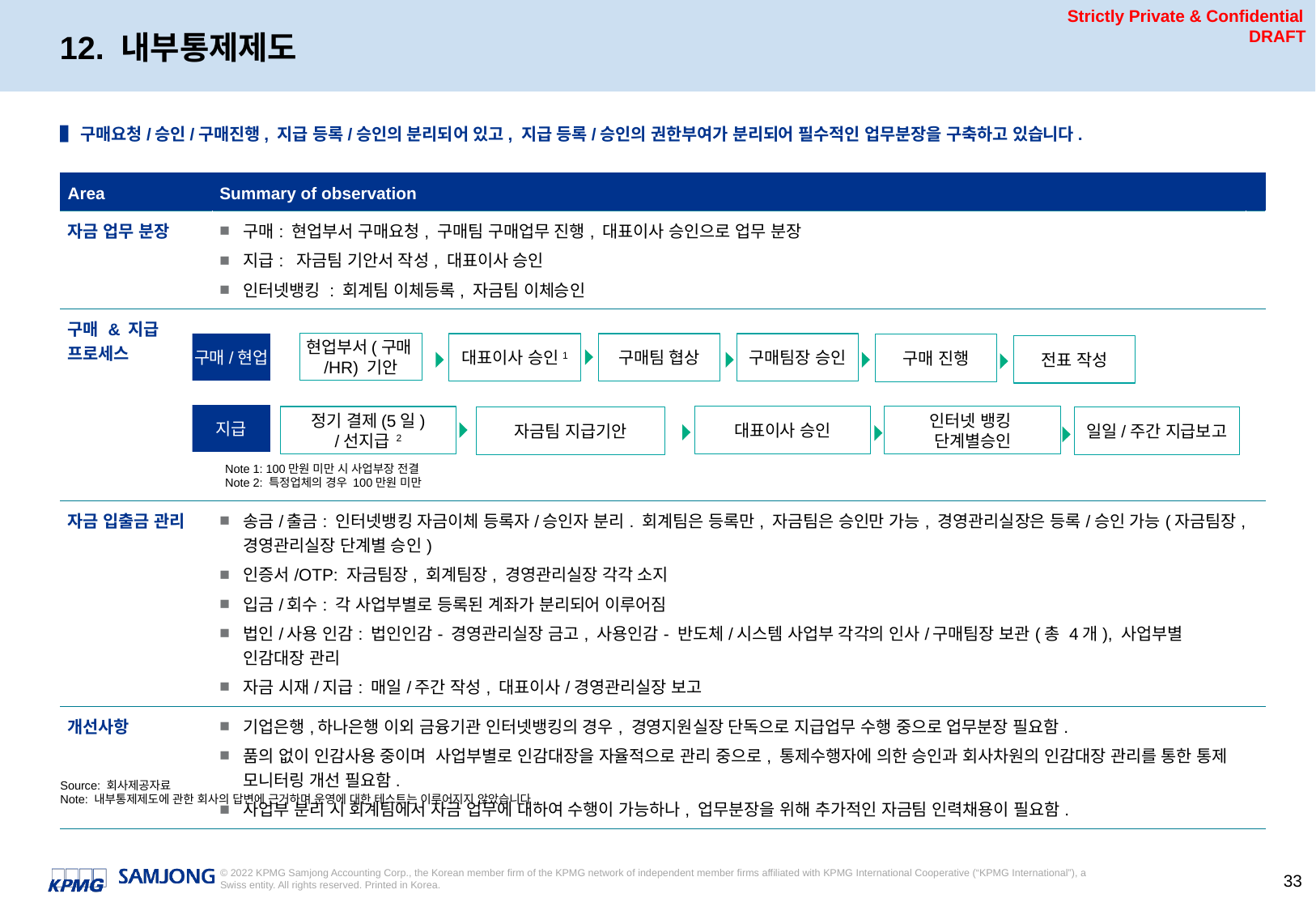

# 12. 내부통제제도
▌구매요청/승인/구매진행, 지급 등록/승인의 분리되어 있고, 지급 등록/승인의 권한부여가 분리되어 필수적인 업무분장을 구축하고 있습니다.
| Area | Summary of observation |  |
| --- | --- | --- |
| 자금 업무 분장 | 구매: 현업부서 구매요청, 구매팀 구매업무 진행, 대표이사 승인으로 업무 분장 지급: 자금팀 기안서 작성, 대표이사 승인 인터넷뱅킹 : 회계팀 이체등록, 자금팀 이체승인 |  |
| 구매 & 지급 프로세스 |  |  |
| 자금 입출금 관리 | 송금/출금: 인터넷뱅킹 자금이체 등록자/승인자 분리. 회계팀은 등록만, 자금팀은 승인만 가능, 경영관리실장은 등록/승인 가능(자금팀장,경영관리실장 단계별 승인) 인증서/OTP: 자금팀장, 회계팀장, 경영관리실장 각각 소지 입금/회수: 각 사업부별로 등록된 계좌가 분리되어 이루어짐 법인/사용 인감: 법인인감- 경영관리실장 금고, 사용인감- 반도체/시스템 사업부 각각의 인사/구매팀장 보관(총 4개), 사업부별 인감대장 관리 자금 시재/지급: 매일/주간 작성, 대표이사/경영관리실장 보고 |  |
| 개선사항 | 기업은행,하나은행 이외 금융기관 인터넷뱅킹의 경우, 경영지원실장 단독으로 지급업무 수행 중으로 업무분장 필요함. 품의 없이 인감사용 중이며 사업부별로 인감대장을 자율적으로 관리 중으로, 통제수행자에 의한 승인과 회사차원의 인감대장 관리를 통한 통제 모니터링 개선 필요함. 사업부 분리 시 회계팀에서 자금 업무에 대하여 수행이 가능하나, 업무분장을 위해 추가적인 자금팀 인력채용이 필요함. |  |
현업부서(구매/HR) 기안
구매/현업
대표이사 승인1
구매팀 협상
구매팀장 승인
구매 진행
전표 작성

지급
대표이사 승인
인터넷 뱅킹
단계별승인
정기 결제(5일)
/선지급 2
자금팀 지급기안
일일/주간 지급보고

Note 1: 100만원 미만 시 사업부장 전결
Note 2: 특정업체의 경우 100만원 미만

Source: 회사제공자료
Note: 내부통제제도에 관한 회사의 답변에 근거하며 운영에 대한 테스트는 이루어지지 않았습니다.